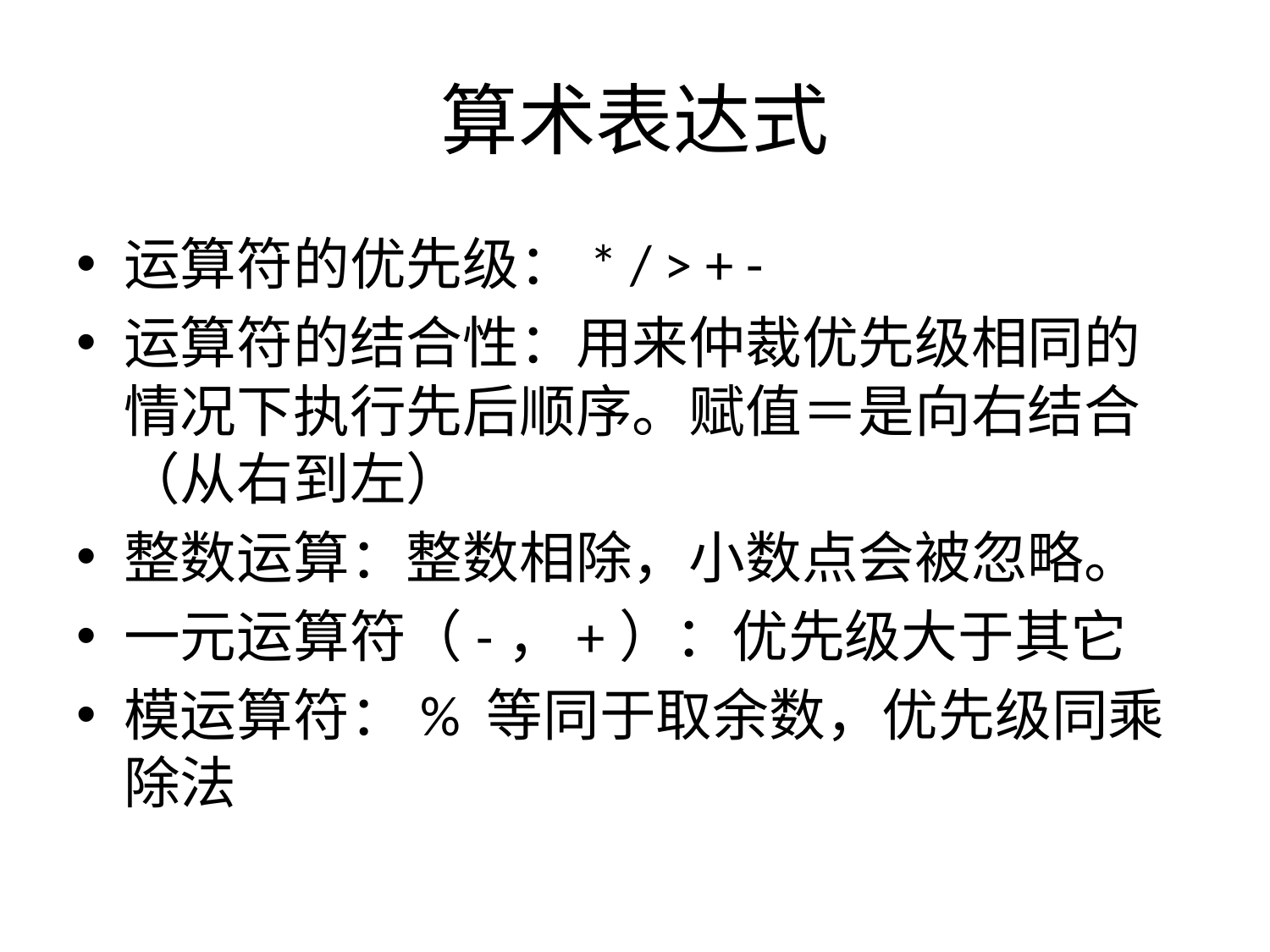

# 算术表达式
运算符的优先级：* / > + -
运算符的结合性：用来仲裁优先级相同的情况下执行先后顺序。赋值＝是向右结合（从右到左）
整数运算：整数相除，小数点会被忽略。
一元运算符（-，+）：优先级大于其它
模运算符：% 等同于取余数，优先级同乘除法